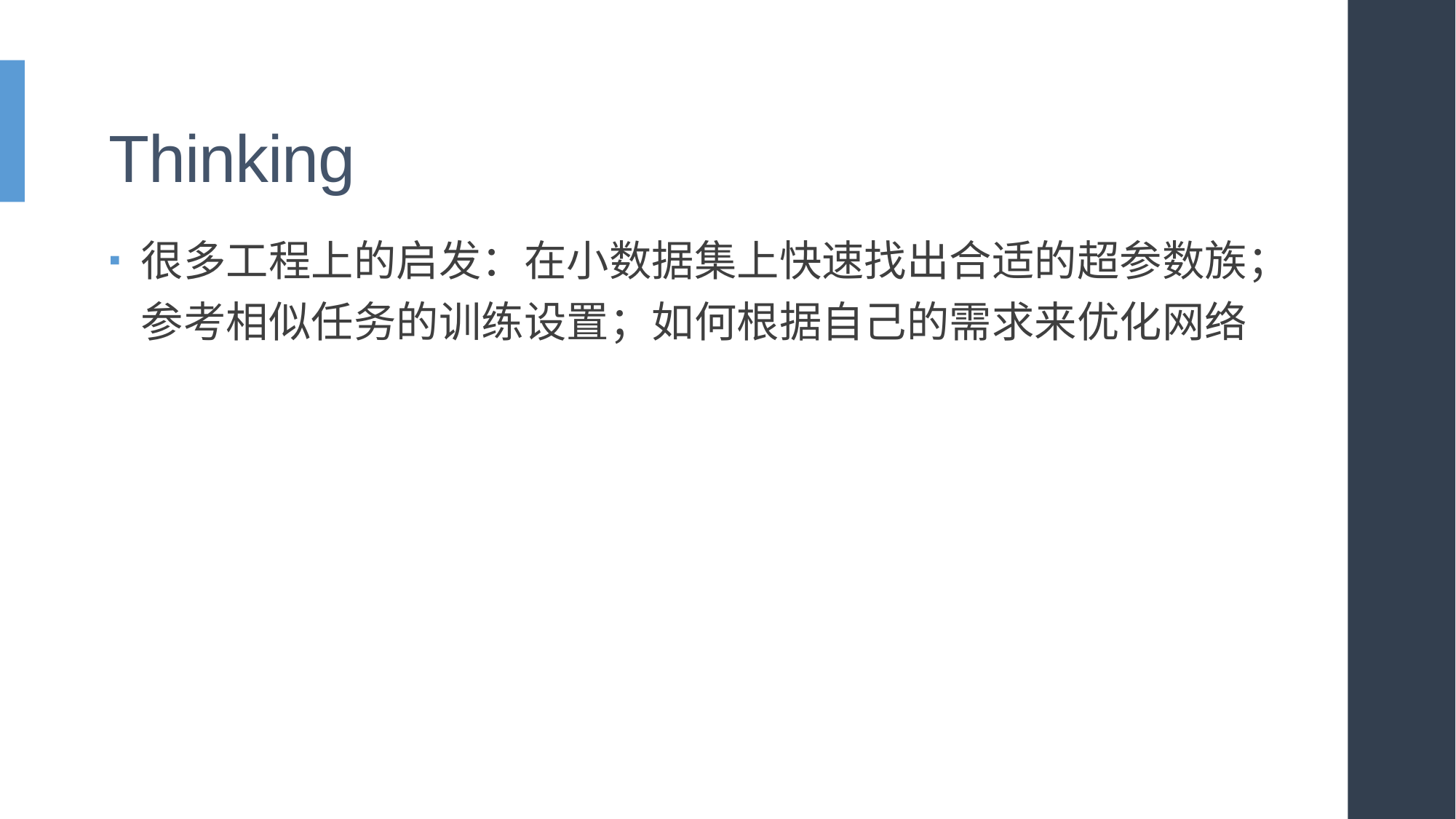

# Thinking
很多工程上的启发：在小数据集上快速找出合适的超参数族；参考相似任务的训练设置；如何根据自己的需求来优化网络